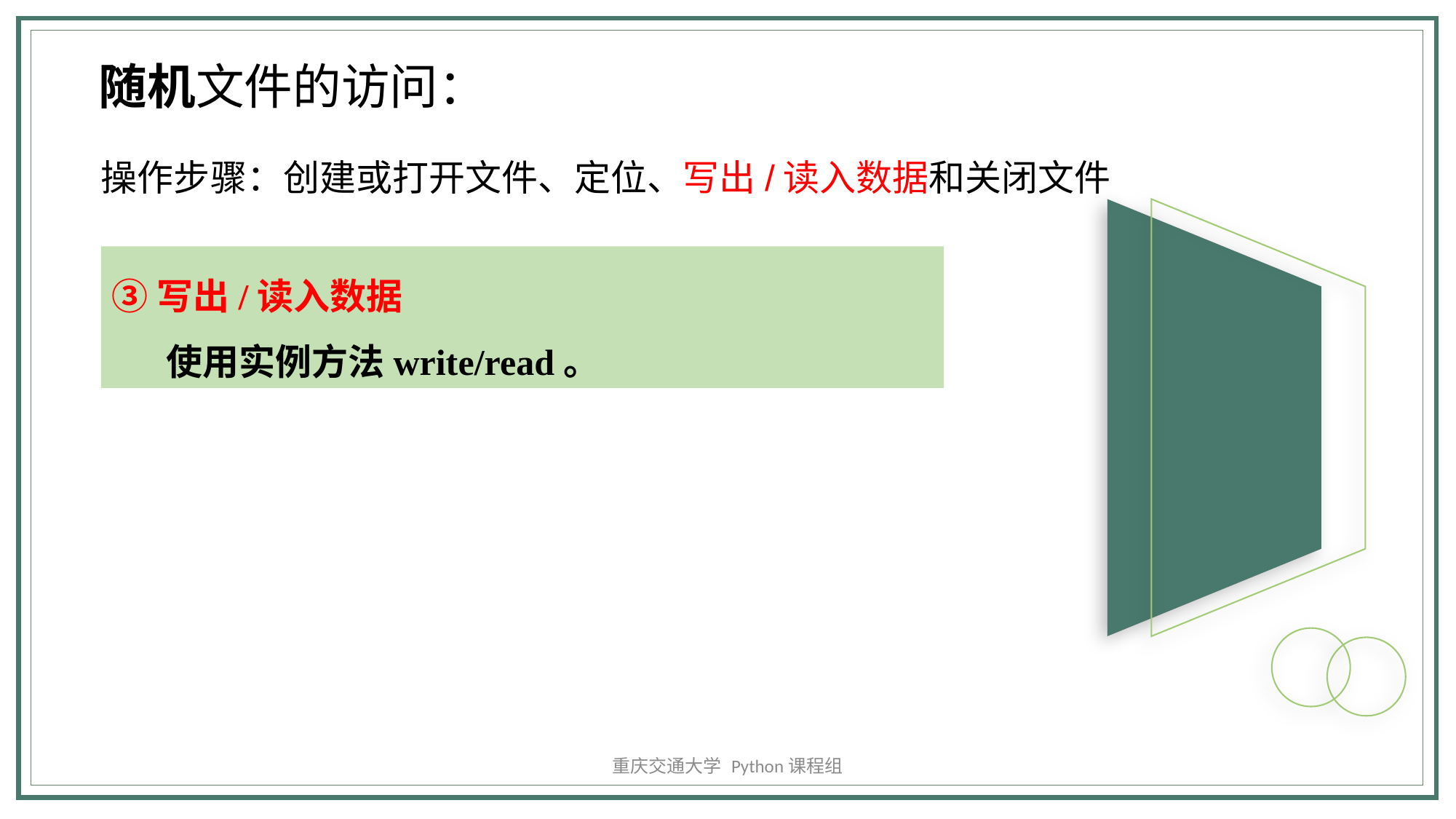

随机文件的访问：
操作步骤：创建或打开文件、定位、写出/读入数据和关闭文件

③写出/读入数据
使用实例方法write/read。
添加标题

重庆交通大学 Python课程组